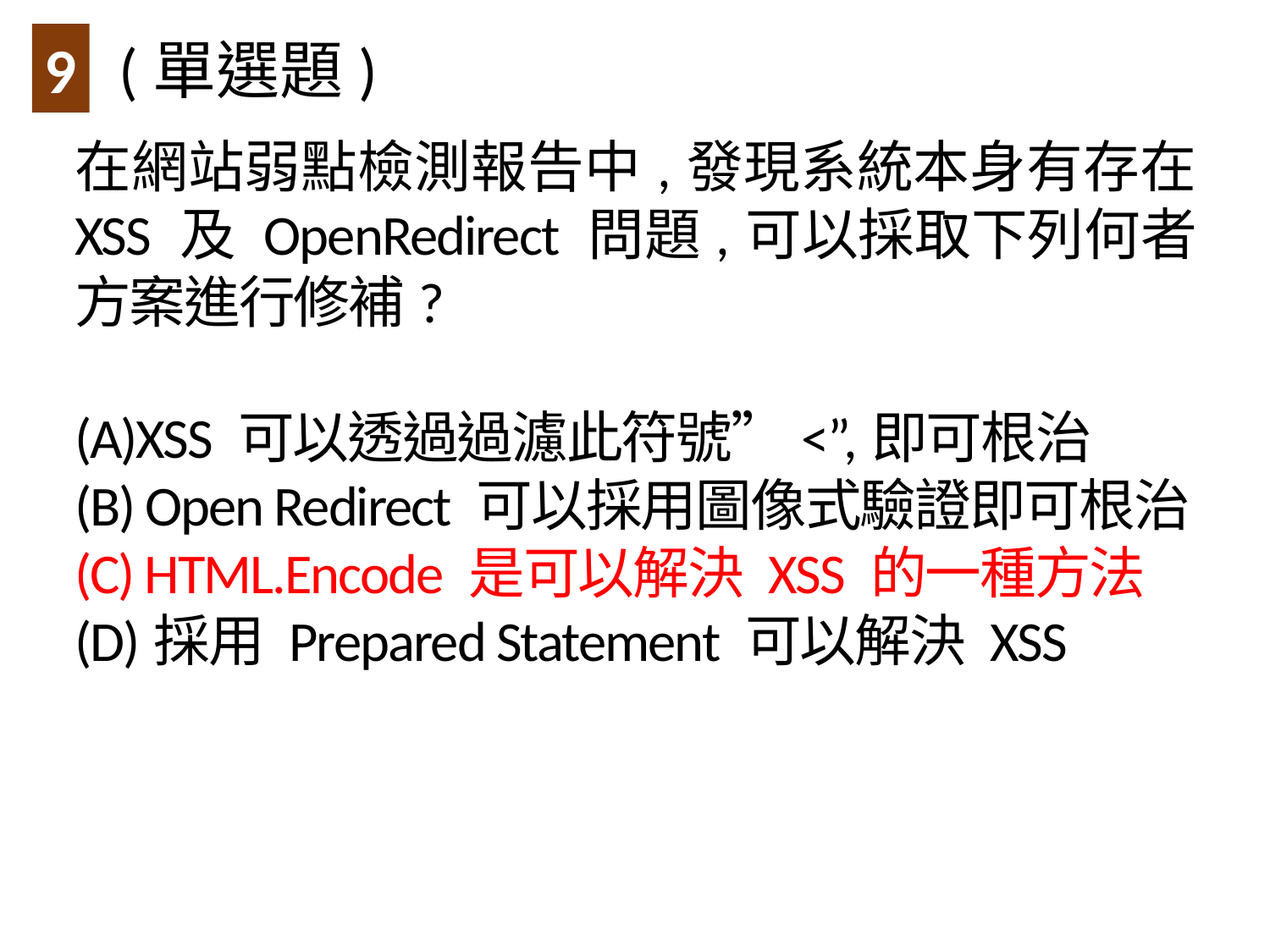

(單選題)
9
在網站弱點檢測報告中,發現系統本身有存在 XSS 及 OpenRedirect 問題,可以採取下列何者方案進行修補?

(A)XSS 可以透過過濾此符號”<”,即可根治
(B) Open Redirect 可以採用圖像式驗證即可根治
(C) HTML.Encode 是可以解決 XSS 的一種方法
(D)採用 Prepared Statement 可以解決 XSS